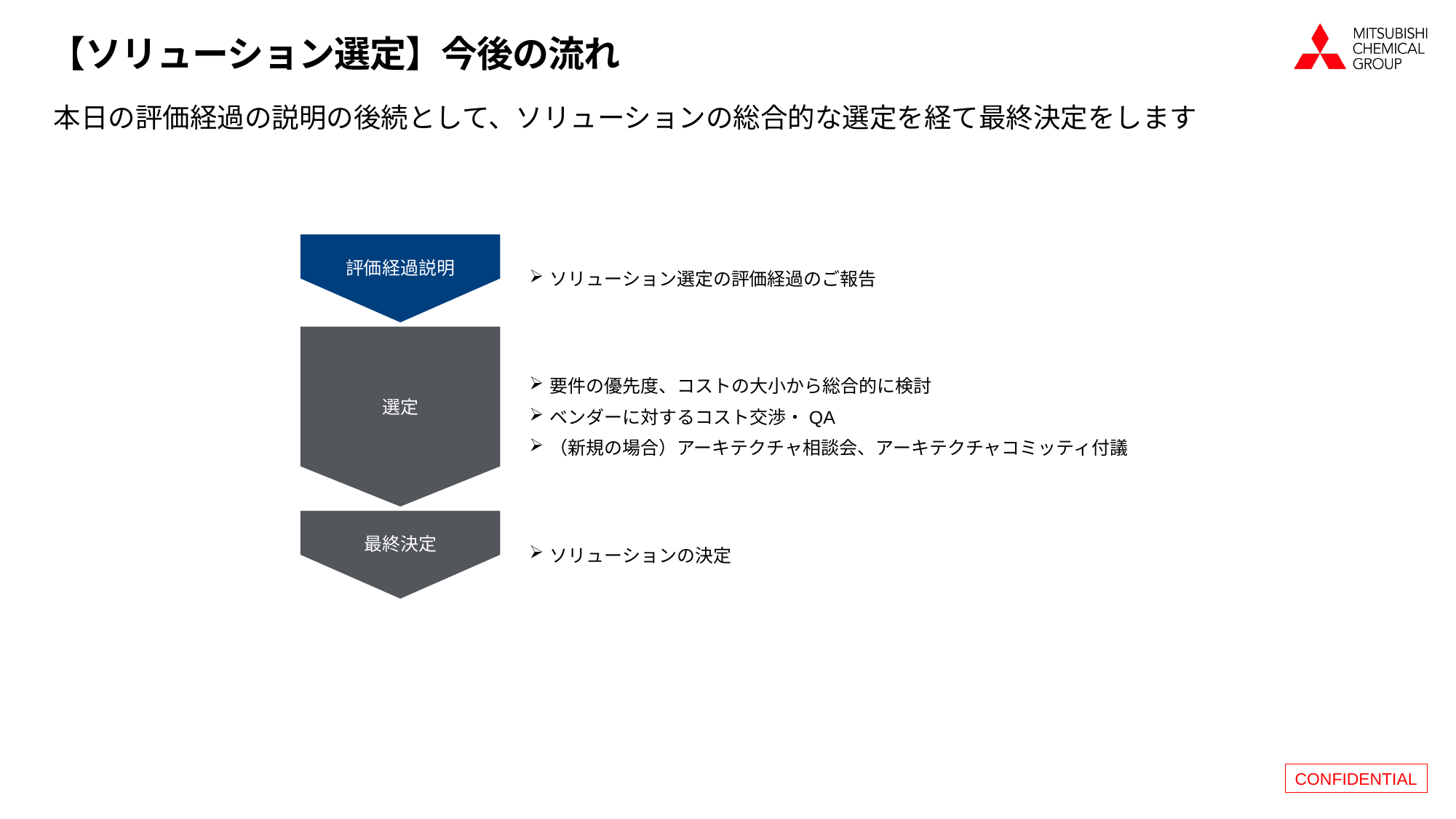

# 【ソリューション選定】今後の流れ
本日の評価経過の説明の後続として、ソリューションの総合的な選定を経て最終決定をします
評価経過説明
ソリューション選定の評価経過のご報告
選定
要件の優先度、コストの大小から総合的に検討
ベンダーに対するコスト交渉・QA
（新規の場合）アーキテクチャ相談会、アーキテクチャコミッティ付議
最終決定
ソリューションの決定